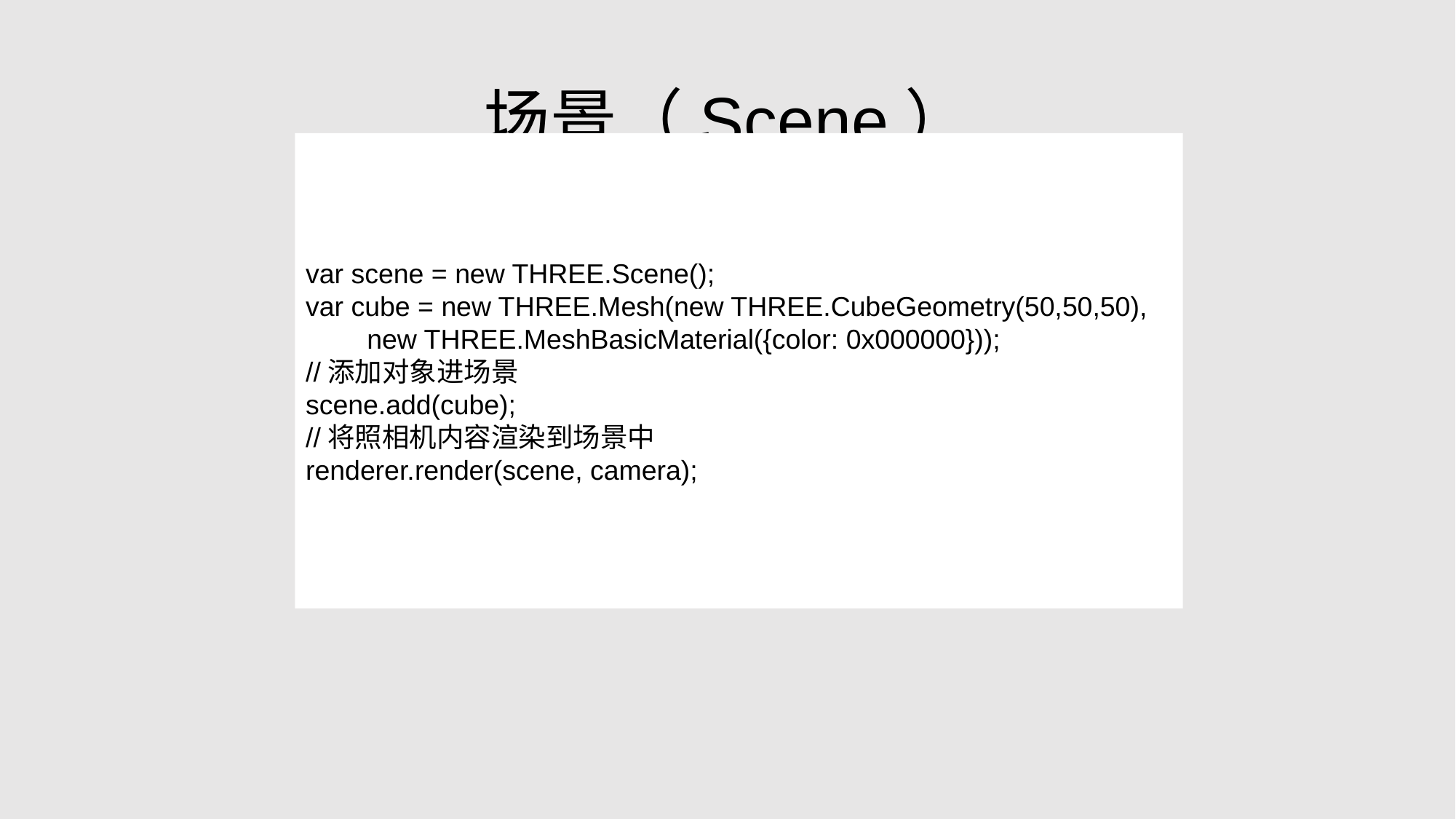

# 场景（Scene）

var scene = new THREE.Scene();
var cube = new THREE.Mesh(new THREE.CubeGeometry(50,50,50),
        new THREE.MeshBasicMaterial({color: 0x000000}));
//添加对象进场景
scene.add(cube);
//将照相机内容渲染到场景中
renderer.render(scene, camera);